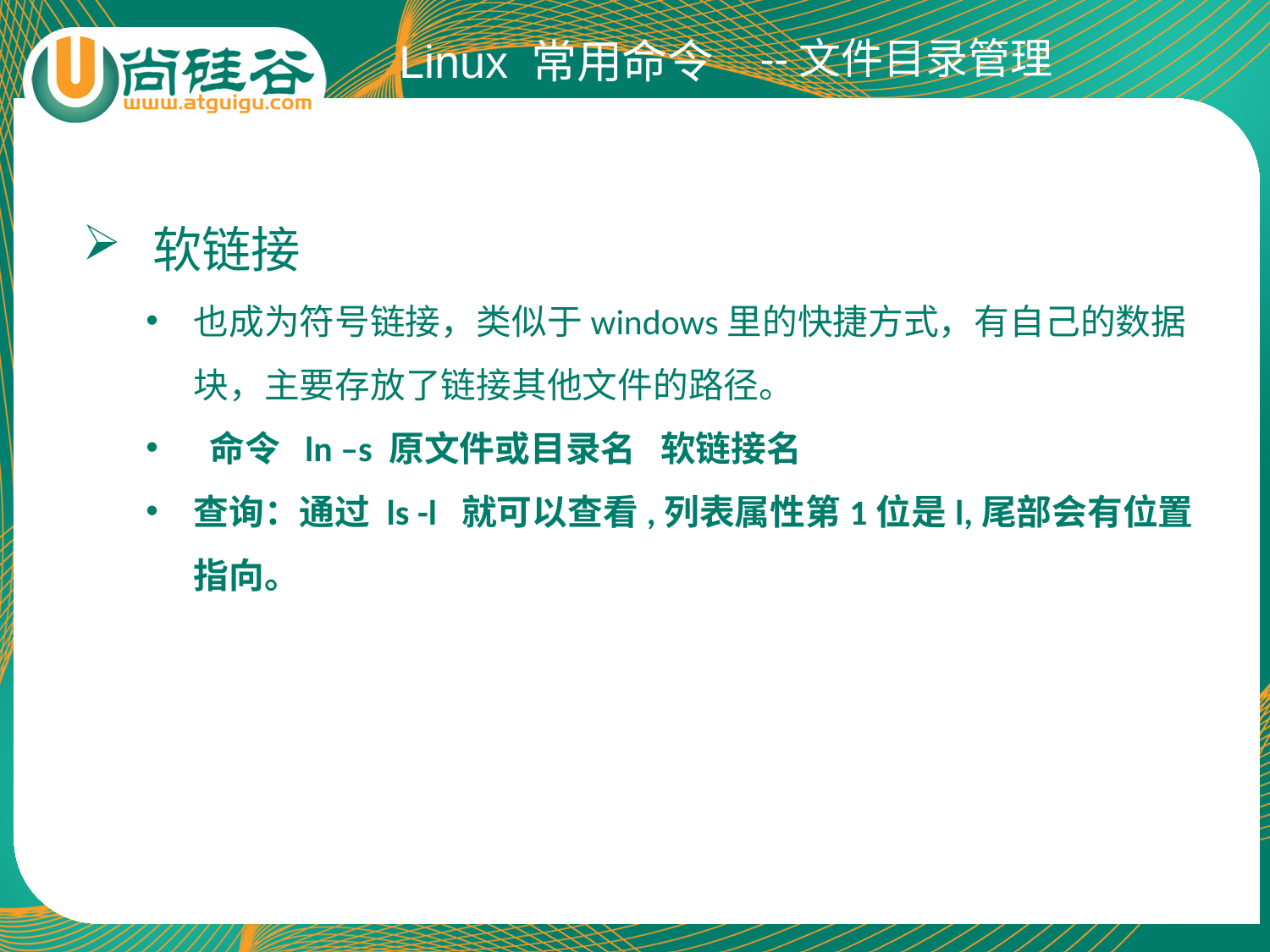

--文件目录管理
Linux 常用命令
 软链接
也成为符号链接，类似于windows里的快捷方式，有自己的数据块，主要存放了链接其他文件的路径。
 命令  ln –s 原文件或目录名   软链接名
查询：通过 ls -l  就可以查看,列表属性第1位是l,尾部会有位置指向。